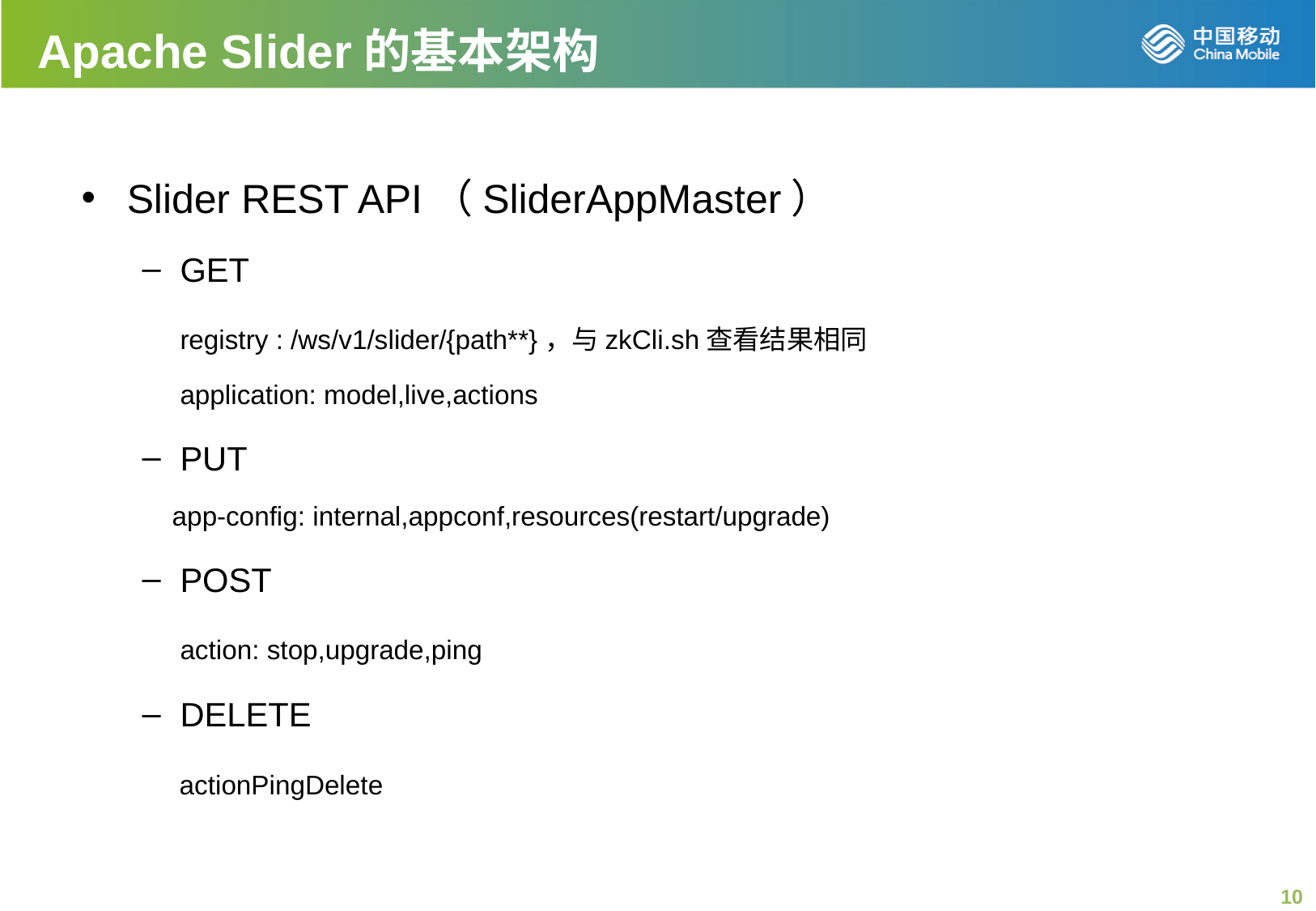

# Apache Slider的基本架构
Slider REST API（SliderAppMaster）
GET
	registry : /ws/v1/slider/{path**}，与zkCli.sh查看结果相同
	application: model,live,actions
PUT
    app-config: internal,appconf,resources(restart/upgrade)
POST
	action: stop,upgrade,ping
DELETE
    actionPingDelete